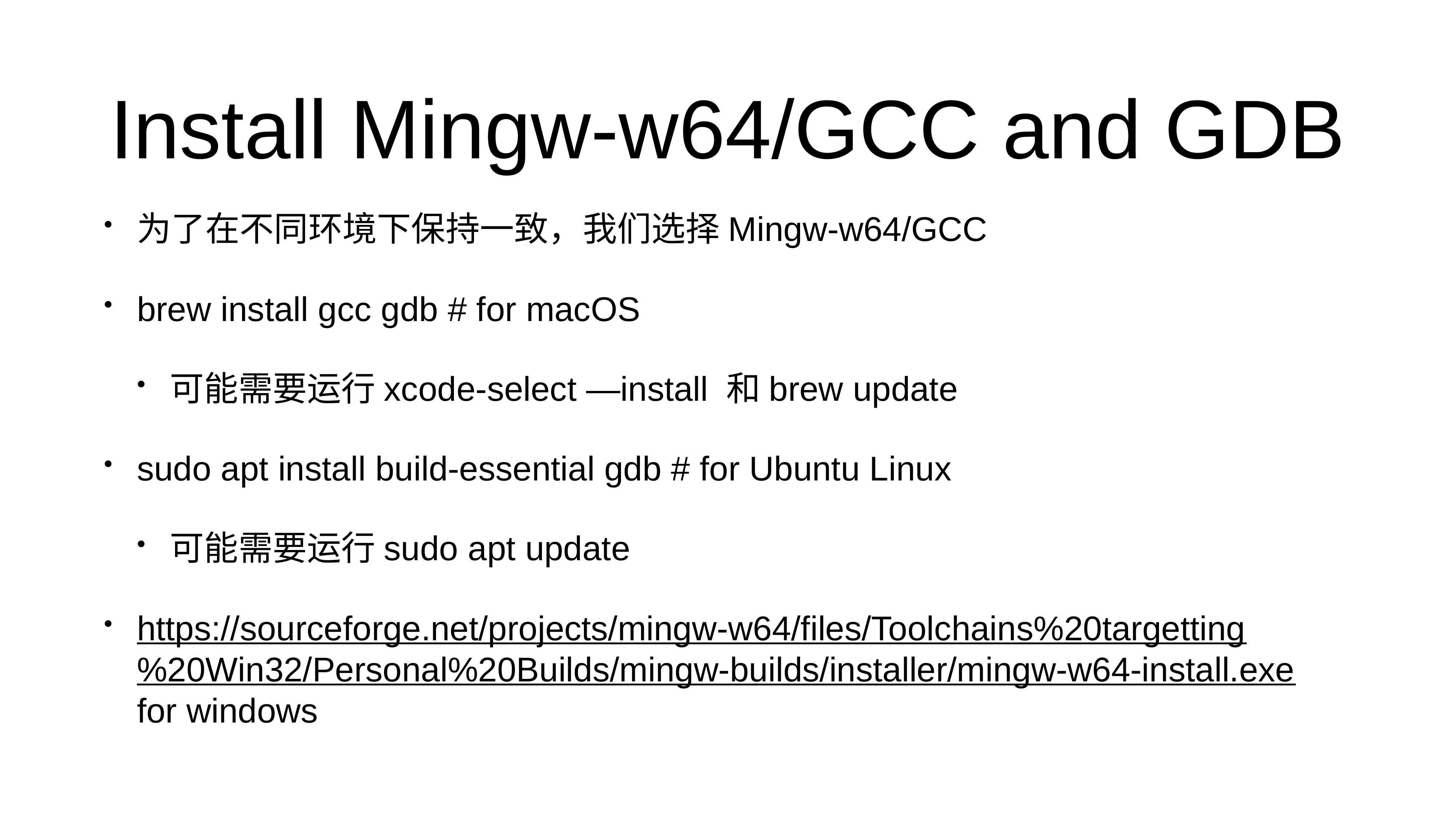

# Install Mingw-w64/GCC and GDB
为了在不同环境下保持一致，我们选择Mingw-w64/GCC
brew install gcc gdb # for macOS
可能需要运行xcode-select —install 和brew update
sudo apt install build-essential gdb # for Ubuntu Linux
可能需要运行sudo apt update
https://sourceforge.net/projects/mingw-w64/files/Toolchains%20targetting%20Win32/Personal%20Builds/mingw-builds/installer/mingw-w64-install.exe  for windows